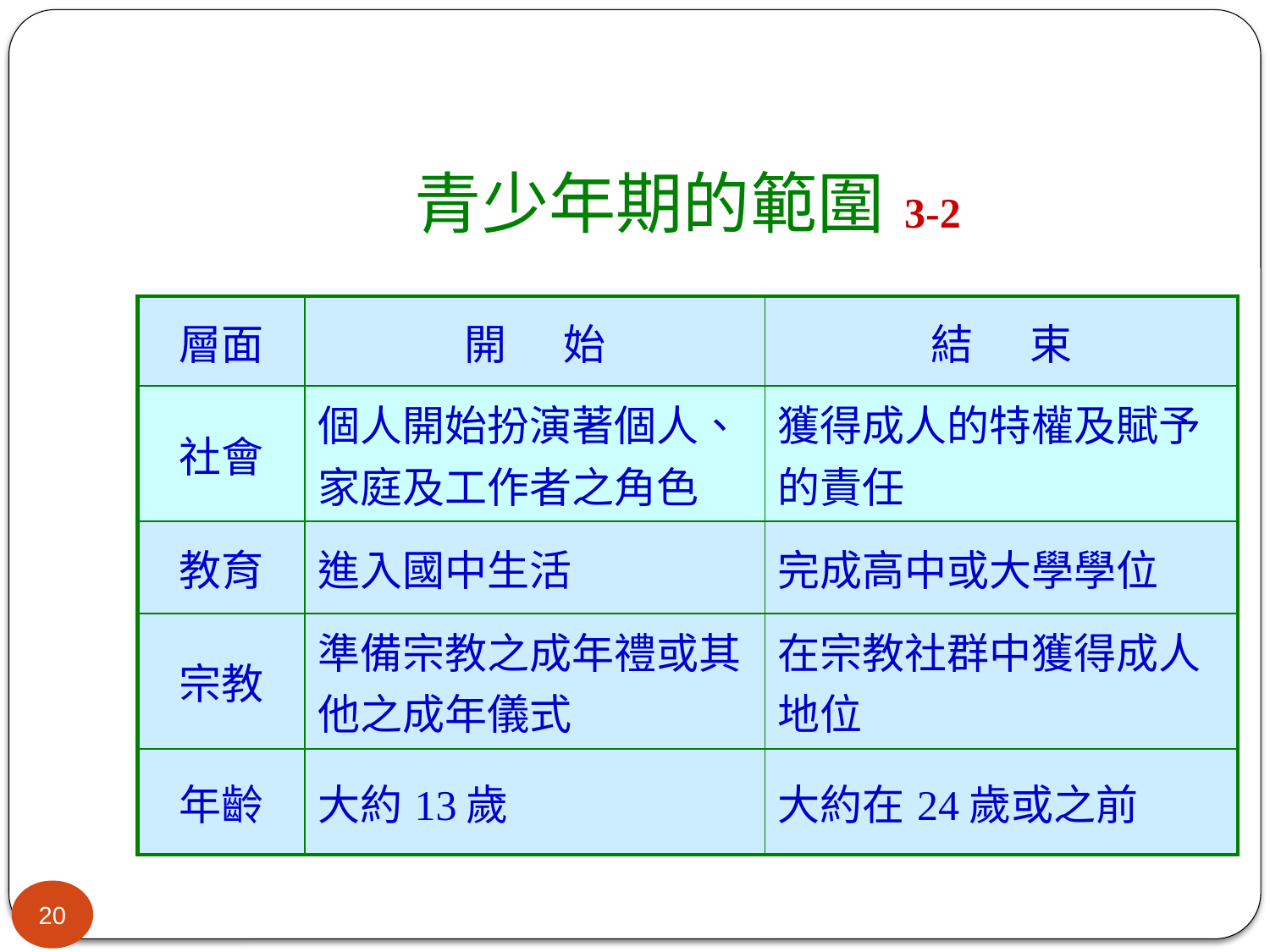

# 青少年期的範圍 3-2
| 層面 | 開 始 | 結 束 |
| --- | --- | --- |
| 社會 | 個人開始扮演著個人、家庭及工作者之角色 | 獲得成人的特權及賦予的責任 |
| 教育 | 進入國中生活 | 完成高中或大學學位 |
| 宗教 | 準備宗教之成年禮或其他之成年儀式 | 在宗教社群中獲得成人地位 |
| 年齡 | 大約13歲 | 大約在24歲或之前 |
20